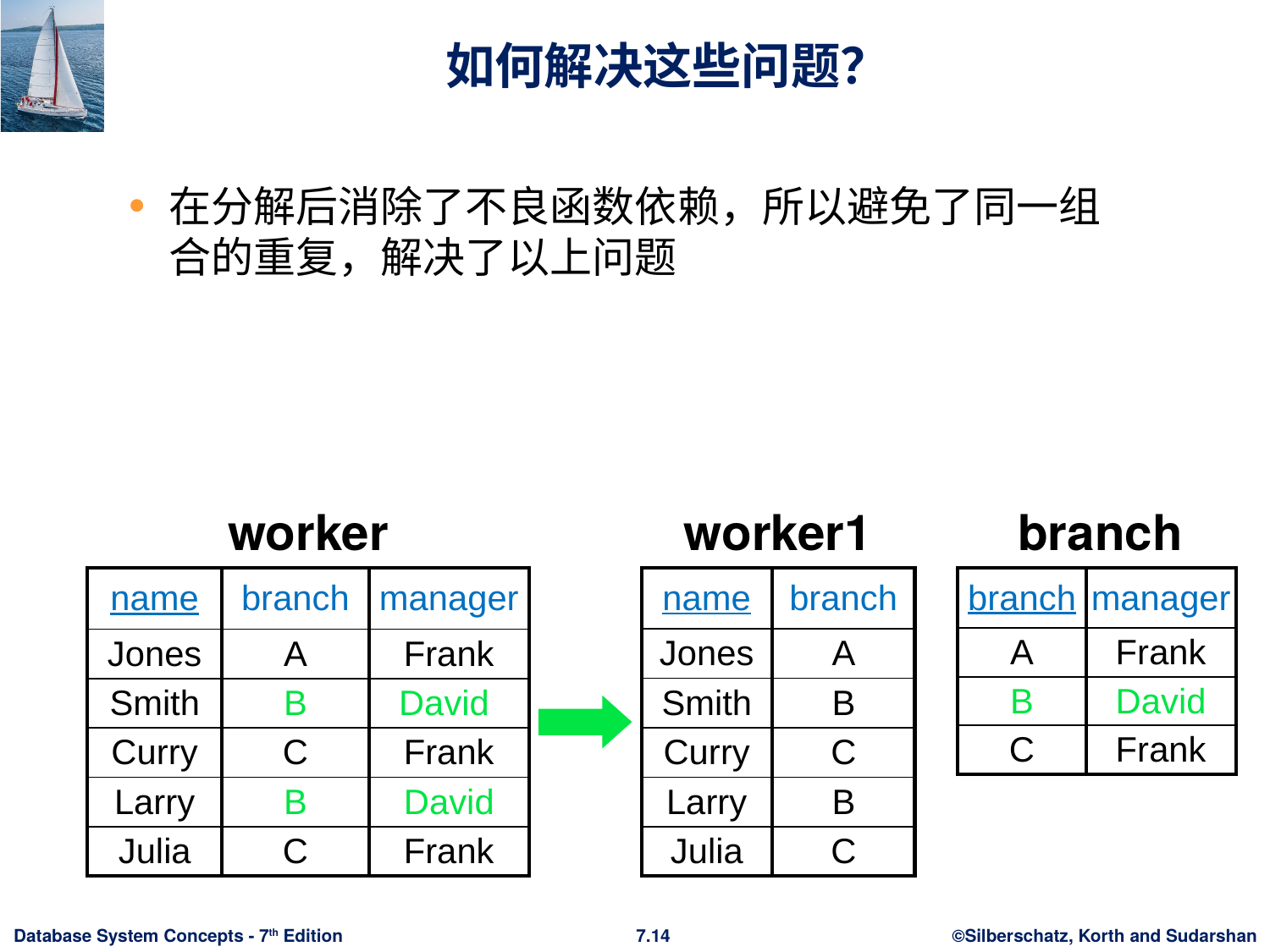

# 如何解决这些问题？
在分解后消除了不良函数依赖，所以避免了同一组合的重复，解决了以上问题
worker
worker1
branch
| name | branch | manager |
| --- | --- | --- |
| Jones | A | Frank |
| Smith | B | David |
| Curry | C | Frank |
| Larry | B | David |
| Julia | C | Frank |
| name | branch |
| --- | --- |
| Jones | A |
| Smith | B |
| Curry | C |
| Larry | B |
| Julia | C |
| branch | manager |
| --- | --- |
| A | Frank |
| B | David |
| C | Frank |